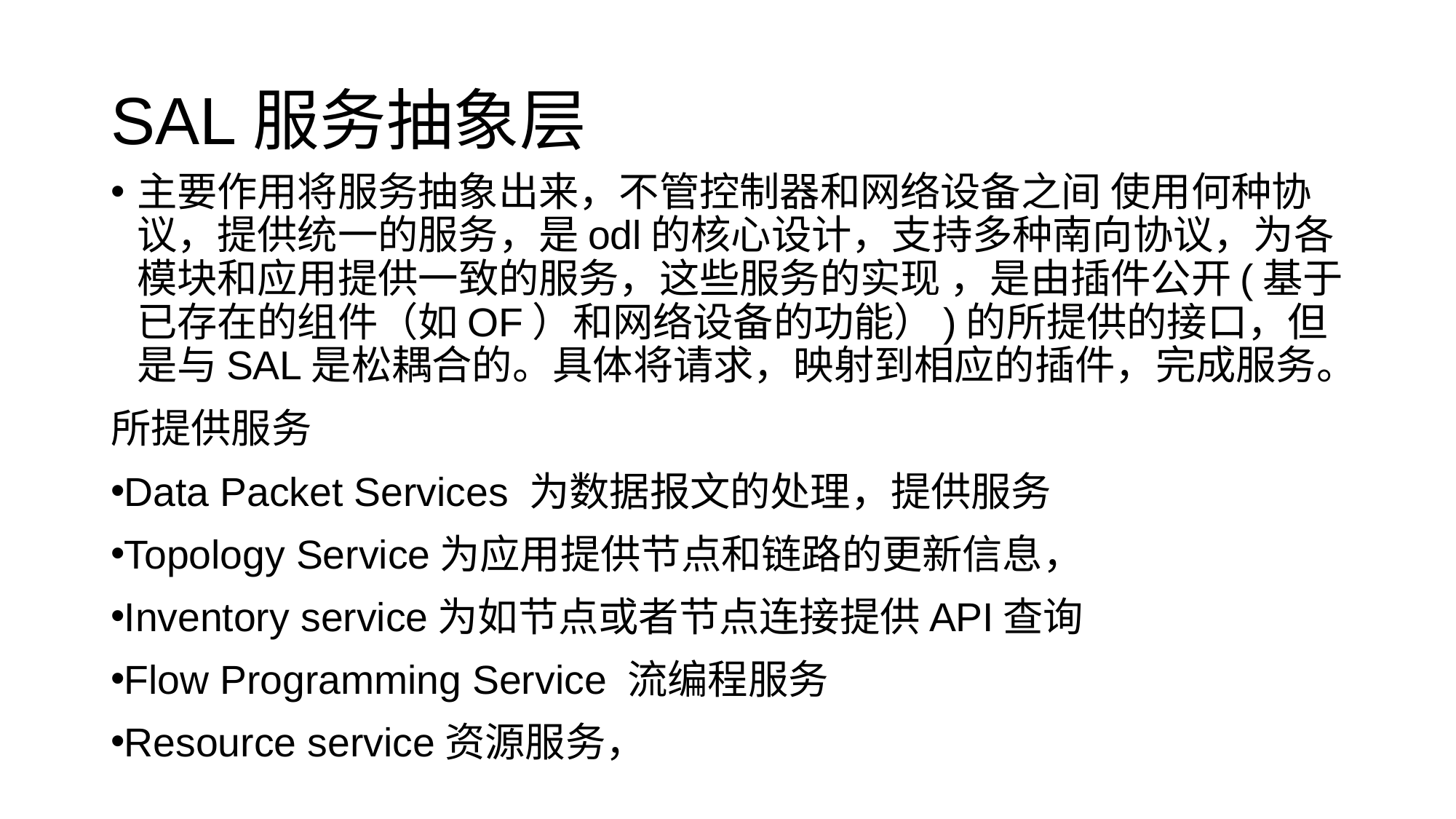

# SAL服务抽象层
主要作用将服务抽象出来，不管控制器和网络设备之间 使用何种协议，提供统一的服务，是odl的核心设计，支持多种南向协议，为各模块和应用提供一致的服务，这些服务的实现 ，是由插件公开(基于已存在的组件（如OF）和网络设备的功能）)的所提供的接口，但是与SAL是松耦合的。具体将请求，映射到相应的插件，完成服务。
所提供服务
Data Packet Services 为数据报文的处理，提供服务
Topology Service为应用提供节点和链路的更新信息，
Inventory service为如节点或者节点连接提供API查询
Flow Programming Service 流编程服务
Resource service资源服务，